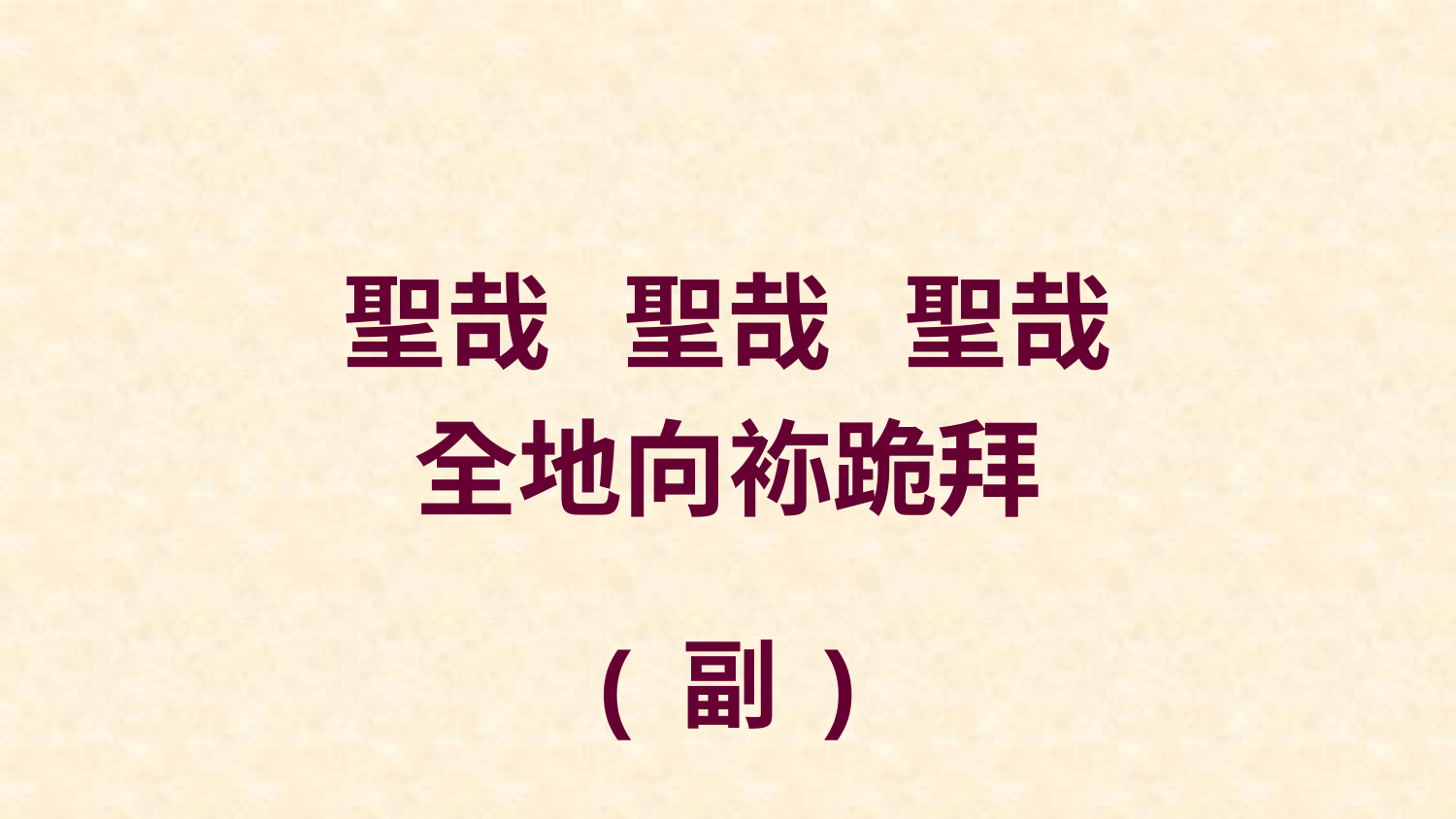

聖哉   聖哉   聖哉
全地向袮跪拜
( 副 )